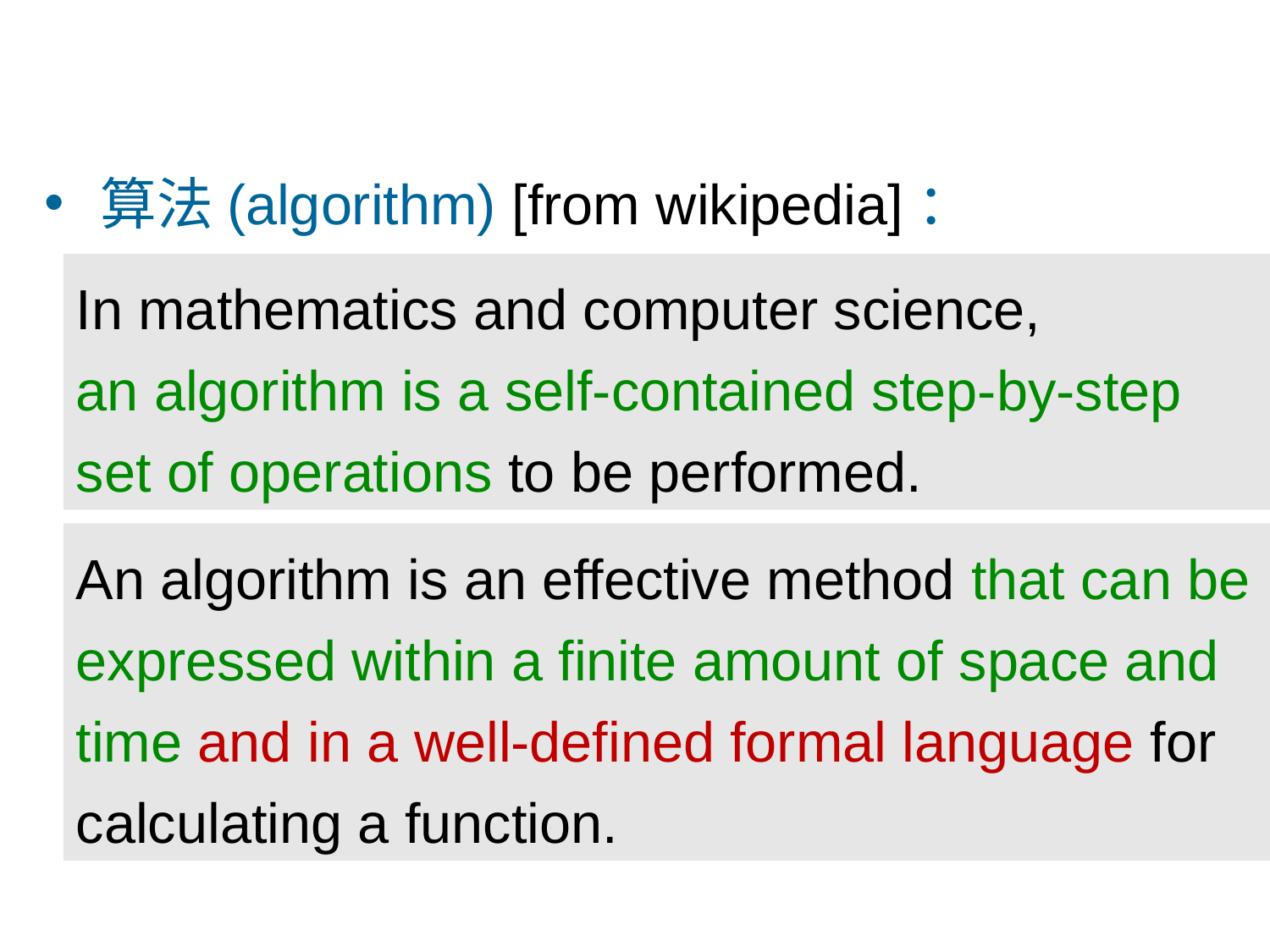

算法(algorithm) [from wikipedia]：
In mathematics and computer science,
an algorithm is a self-contained step-by-step set of operations to be performed.
An algorithm is an effective method that can be expressed within a finite amount of space and time and in a well-defined formal language for calculating a function.